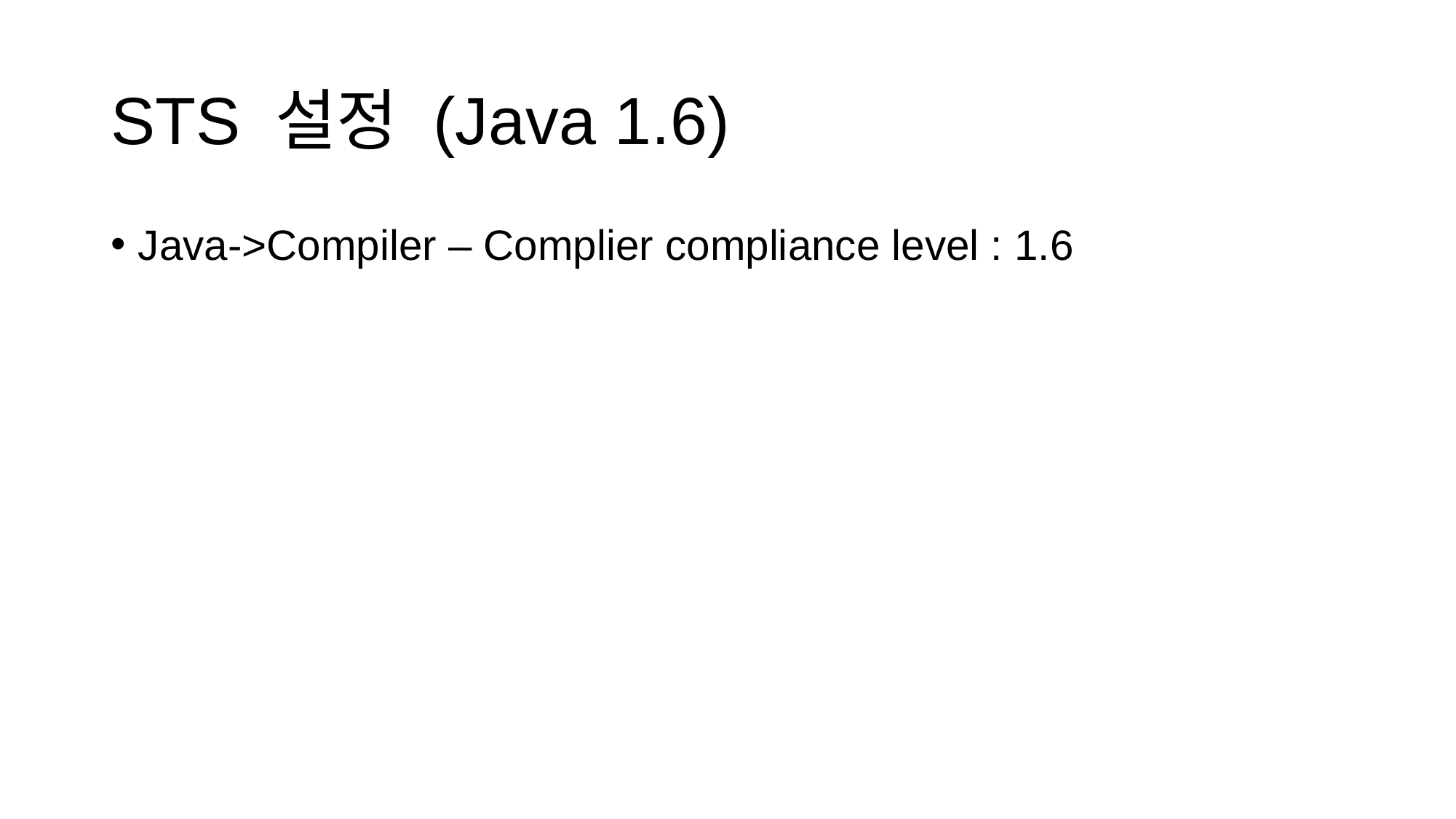

# STS 설정 (Java 1.6)
Java->Compiler – Complier compliance level : 1.6